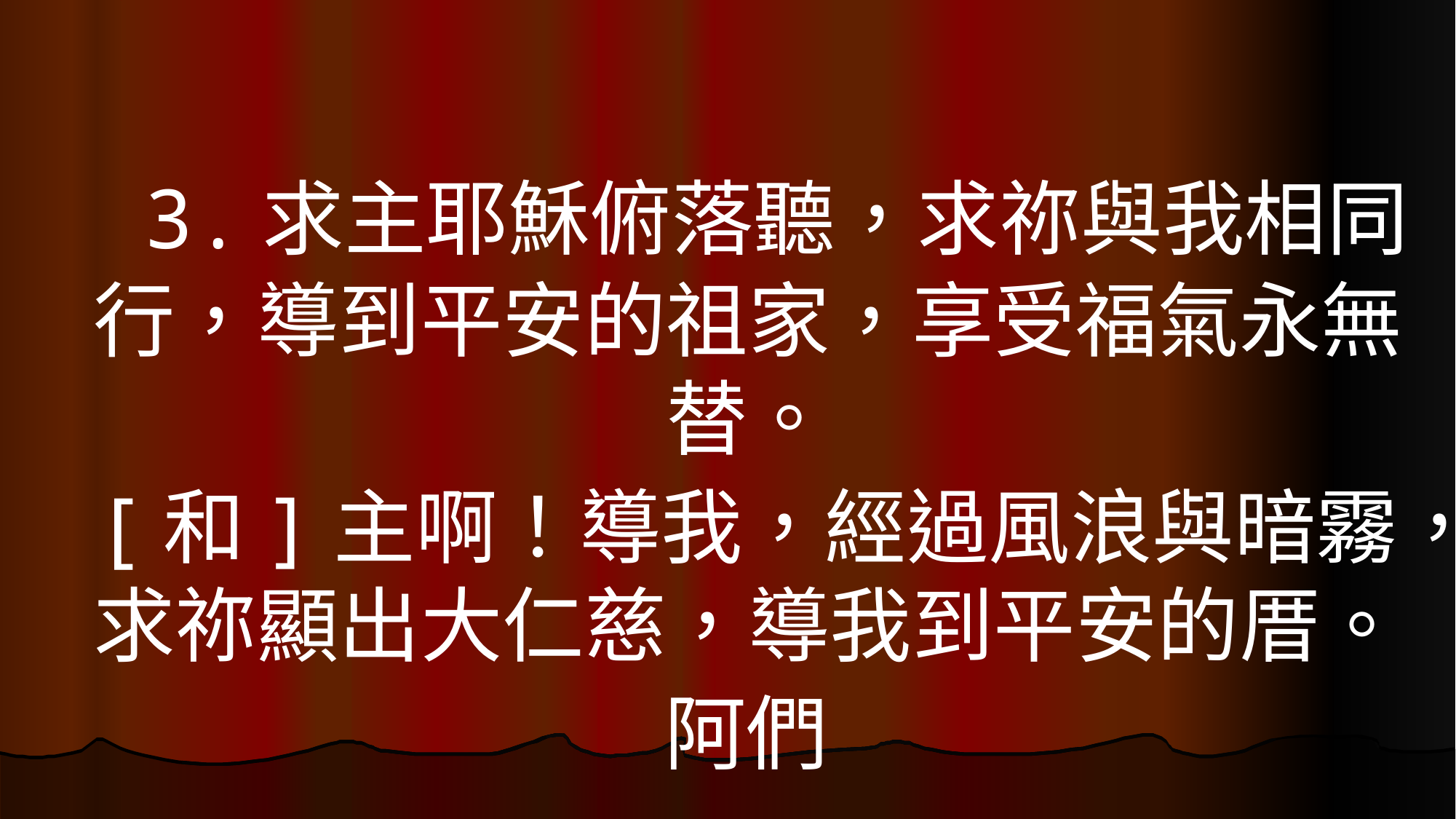

3.求主耶穌俯落聽，求祢與我相同行，導到平安的祖家，享受福氣永無替。
[和]主啊！導我，經過風浪與暗霧，求祢顯出大仁慈，導我到平安的厝。
阿們